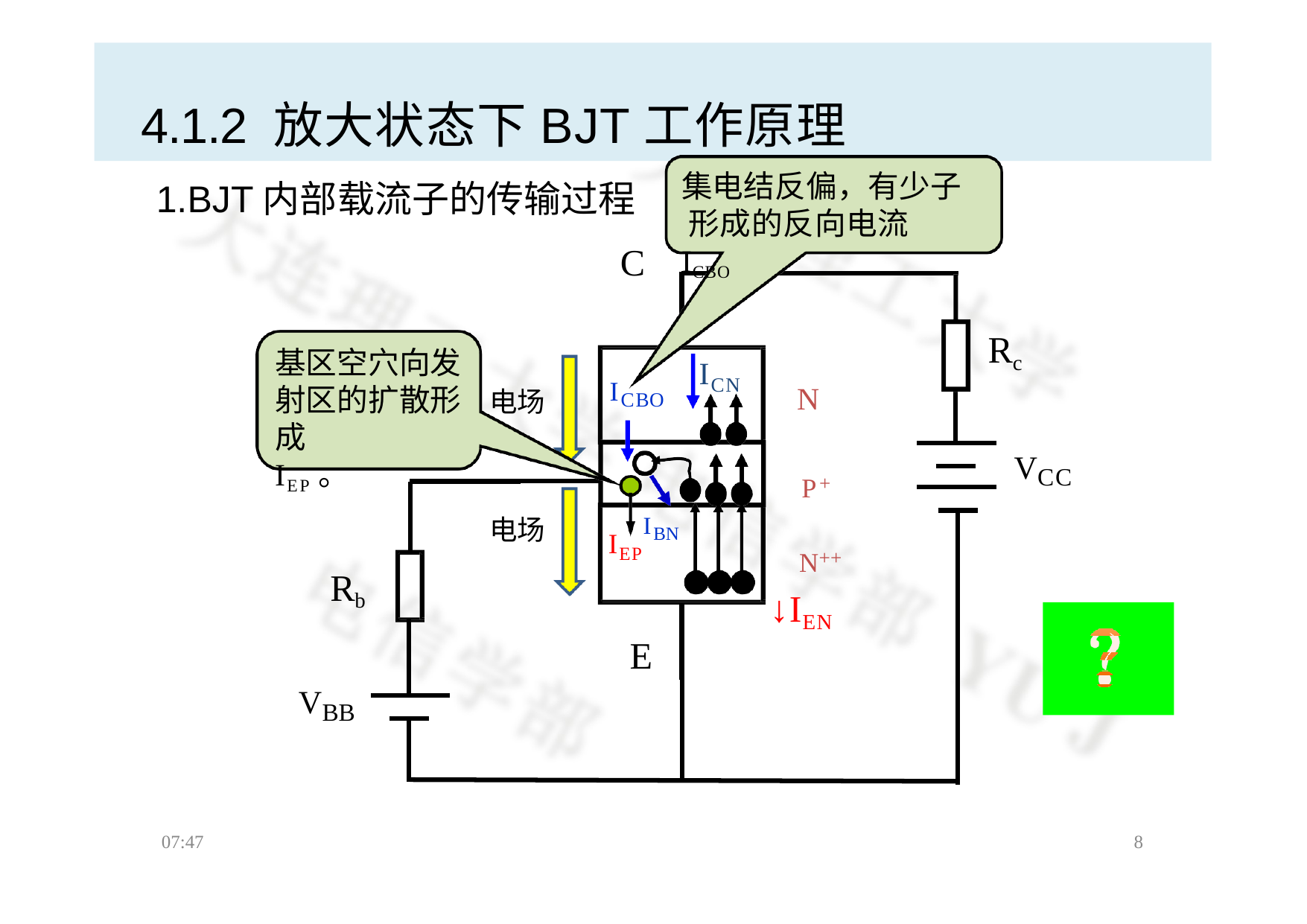

# 4.1.2 放大状态下BJT工作原理

集电结反偏，有少子  形成的反向电流ICBO
1.BJT内部载流子的传输过程
C

Rc
基区空穴向发

I
CN
N
射区的扩散形
ICBO
电场

B
成IEP。

P+
VCC

电场
IBN
N++
↓IEN
I
EP

Rb

E

VBB

07:47
8